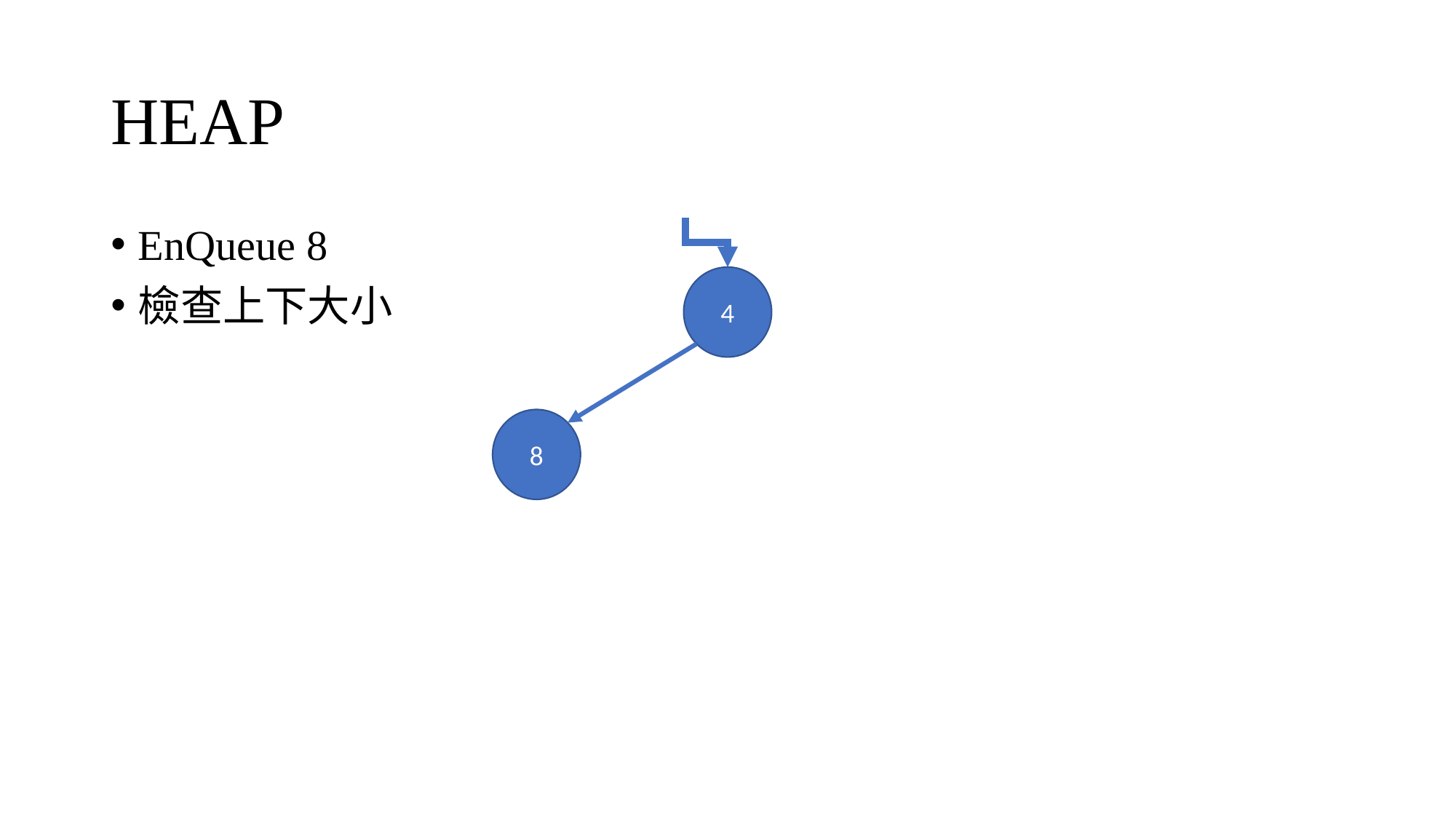

# HEAP
EnQueue 8
檢查上下大小
4
8